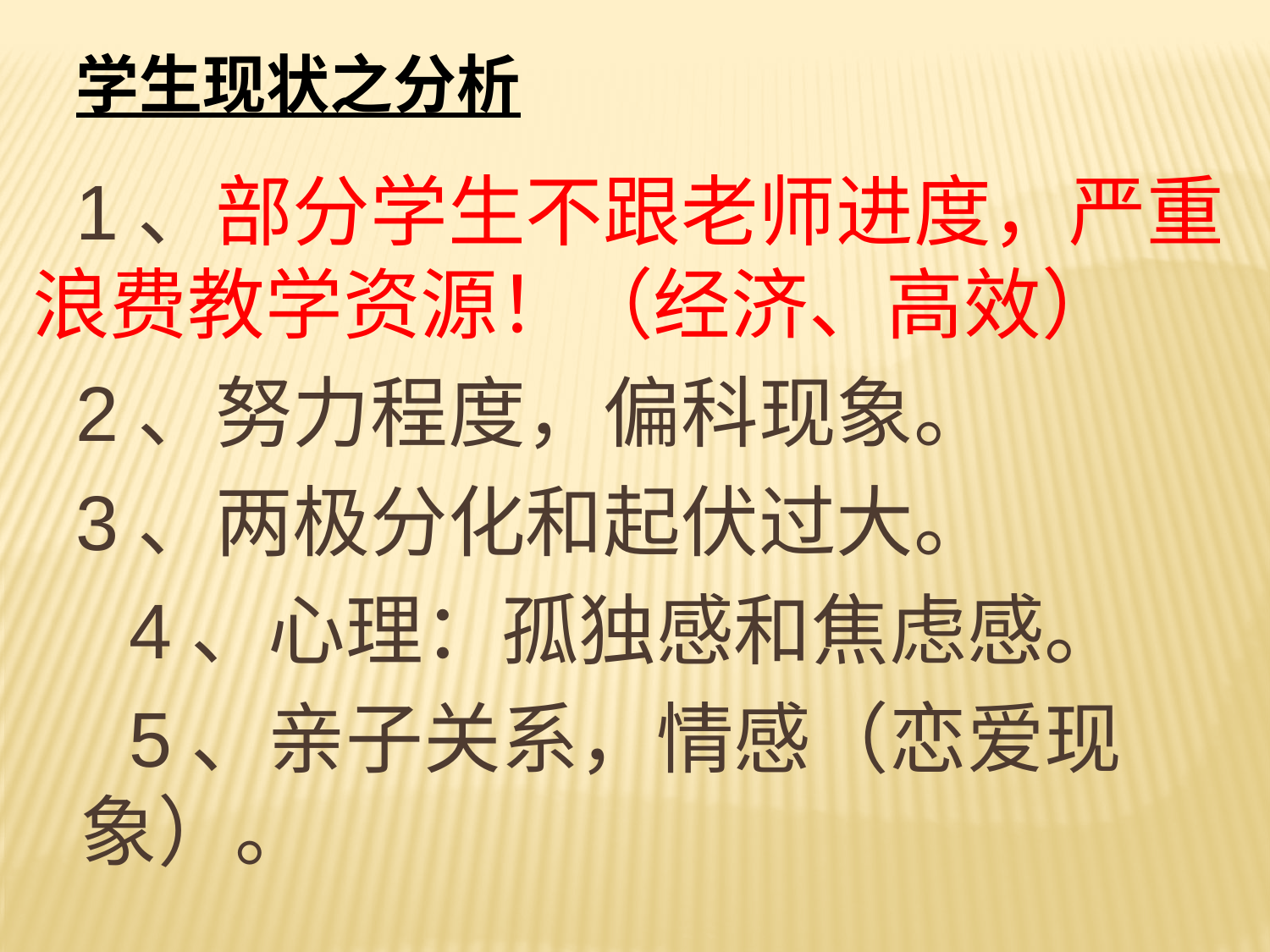

学生现状之分析
  1、部分学生不跟老师进度，严重浪费教学资源！（经济、高效）
  2、努力程度，偏科现象。
  3、两极分化和起伏过大。
　4、心理：孤独感和焦虑感。
　5、亲子关系，情感（恋爱现象）。